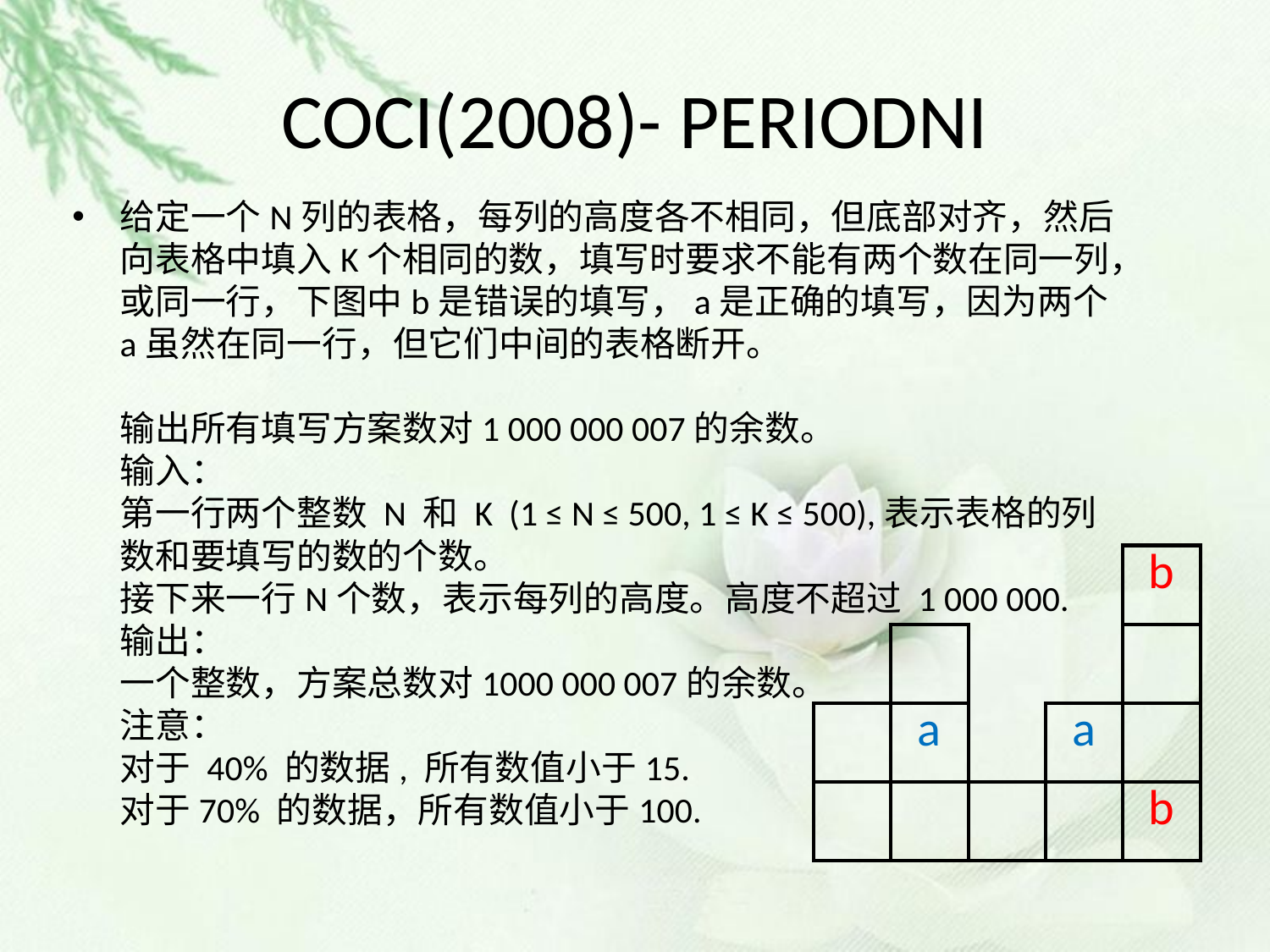

# COCI(2008)- PERIODNI
给定一个N列的表格，每列的高度各不相同，但底部对齐，然后向表格中填入K个相同的数，填写时要求不能有两个数在同一列，或同一行，下图中b是错误的填写，a是正确的填写，因为两个a虽然在同一行，但它们中间的表格断开。 
输出所有填写方案数对1 000 000 007的余数。
输入：
第一行两个整数 N 和 K  (1 ≤ N ≤ 500, 1 ≤ K ≤ 500),表示表格的列数和要填写的数的个数。
接下来一行N个数，表示每列的高度。高度不超过 1 000 000.
输出：
一个整数，方案总数对1000 000 007的余数。
注意：
对于 40% 的数据, 所有数值小于15.
对于70% 的数据，所有数值小于100.
|  |  |  |  | b |
| --- | --- | --- | --- | --- |
|  |  |  |  |  |
|  | a |  | a |  |
|  |  |  |  | b |